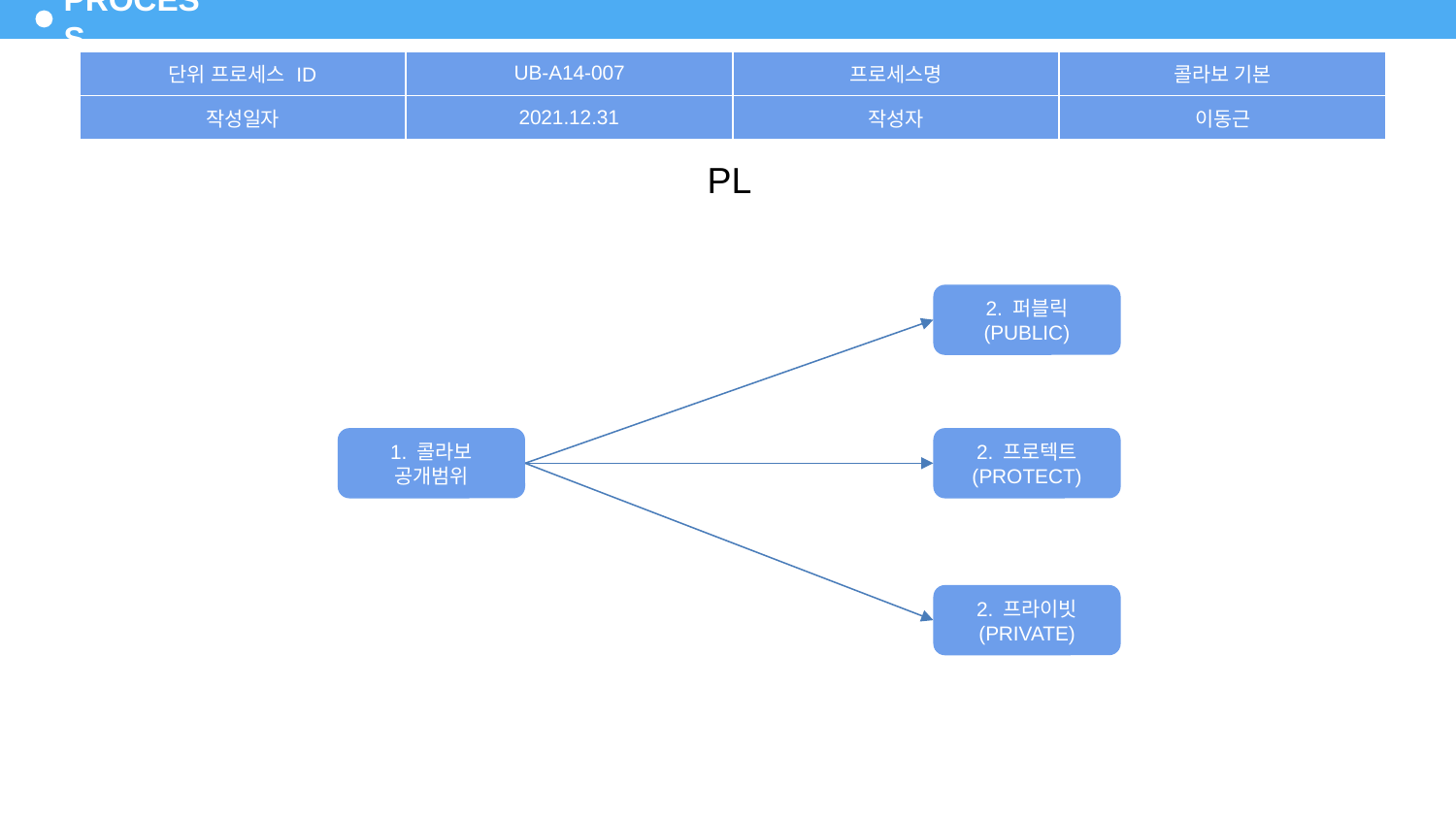

# PROCESS
| 단위 프로세스 ID | UB-A14-007 | 프로세스명 | 콜라보 기본 |
| --- | --- | --- | --- |
| 작성일자 | 2021.12.31 | 작성자 | 이동근 |
PL
2. 퍼블릭 (PUBLIC)
1. 콜라보 공개범위
2. 프로텍트 (PROTECT)
2. 프라이빗 (PRIVATE)